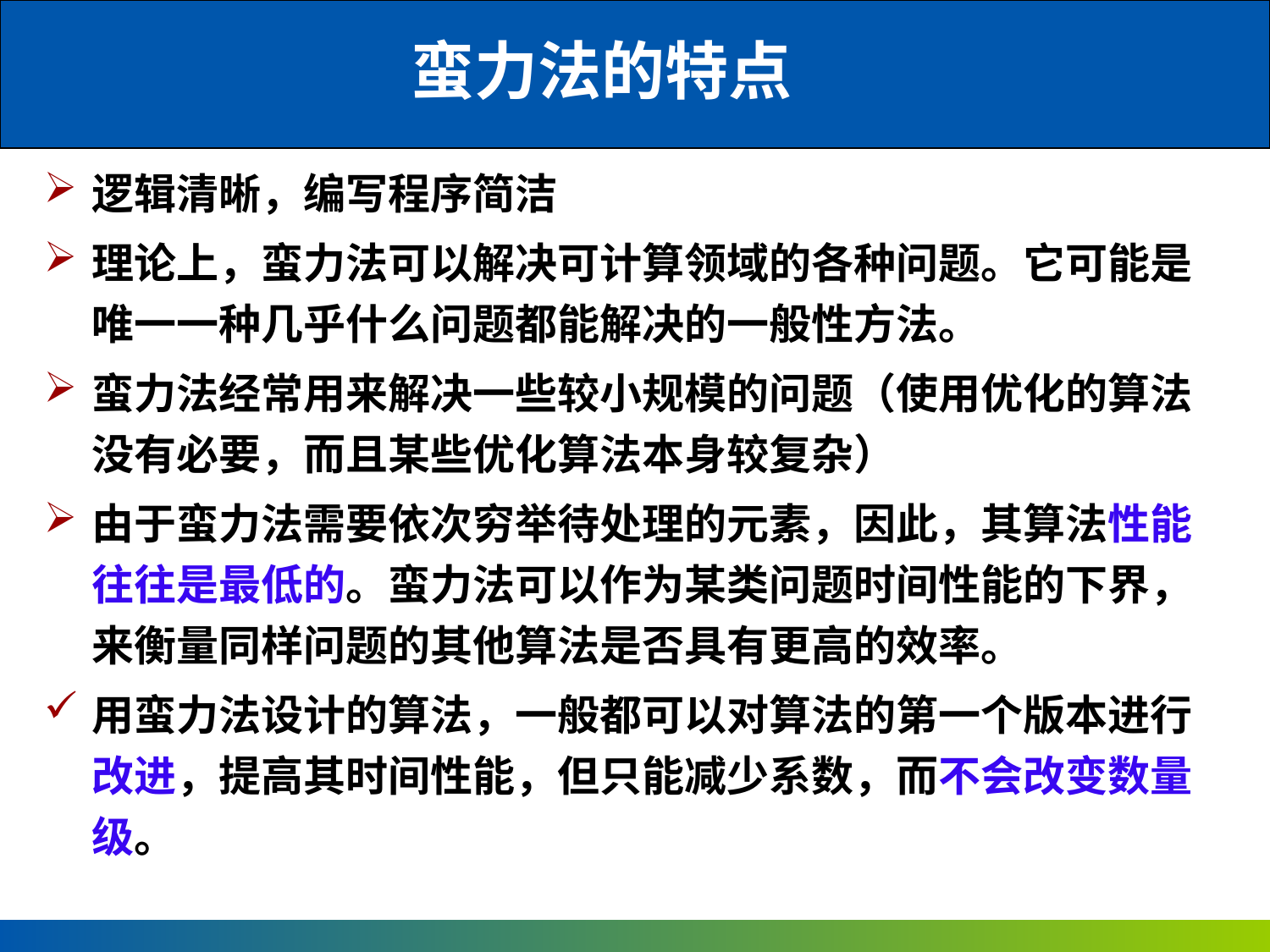

蛮力法的特点
逻辑清晰，编写程序简洁
理论上，蛮力法可以解决可计算领域的各种问题。它可能是唯一一种几乎什么问题都能解决的一般性方法。
蛮力法经常用来解决一些较小规模的问题（使用优化的算法没有必要，而且某些优化算法本身较复杂）
由于蛮力法需要依次穷举待处理的元素，因此，其算法性能往往是最低的。蛮力法可以作为某类问题时间性能的下界，来衡量同样问题的其他算法是否具有更高的效率。
用蛮力法设计的算法，一般都可以对算法的第一个版本进行改进，提高其时间性能，但只能减少系数，而不会改变数量级。